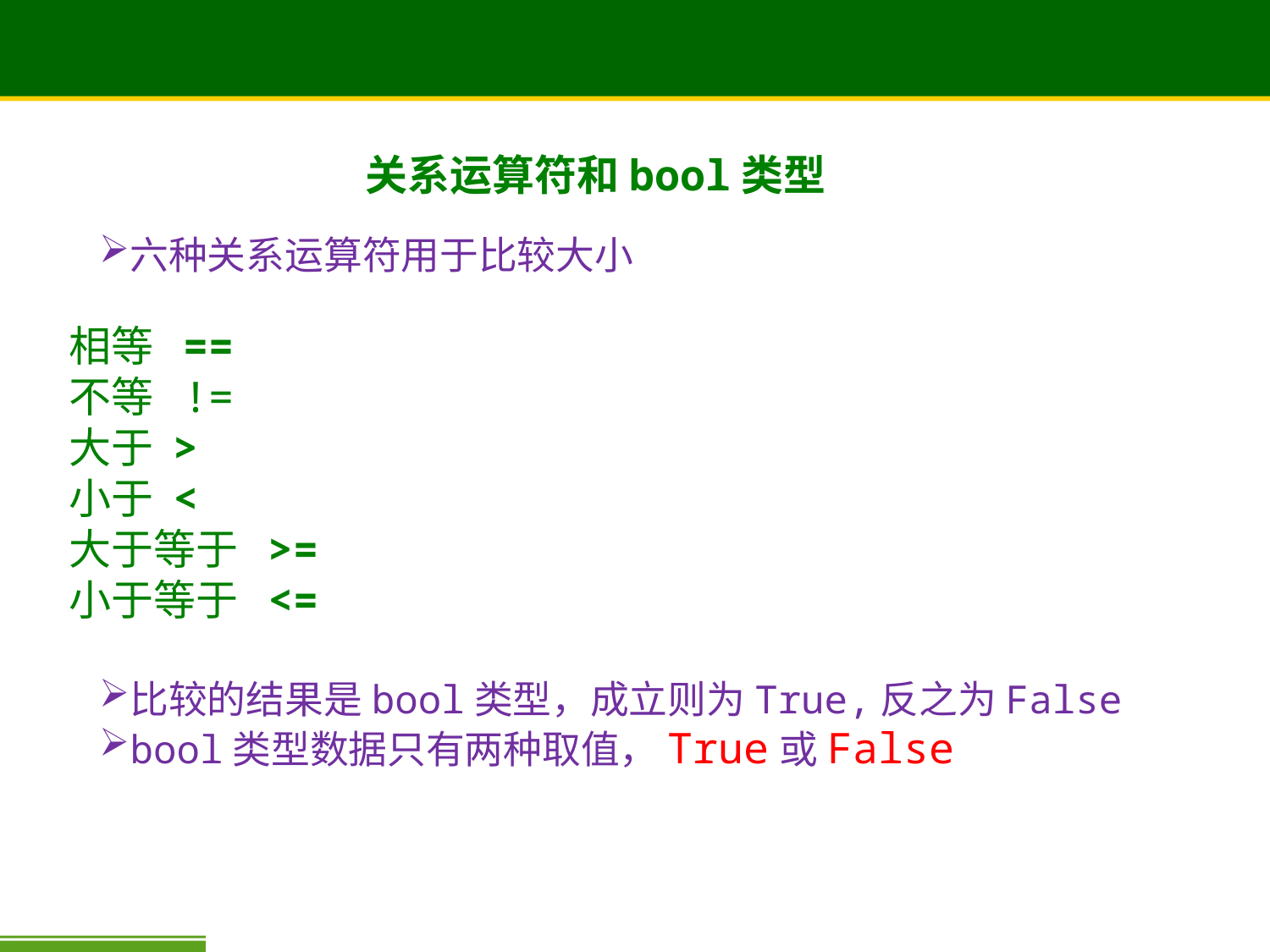

# 关系运算符和bool类型
六种关系运算符用于比较大小

相等  ==
不等  !=
大于 >
小于 <
大于等于  >=
小于等于  <=

比较的结果是bool类型，成立则为True,反之为False
bool类型数据只有两种取值，True或False